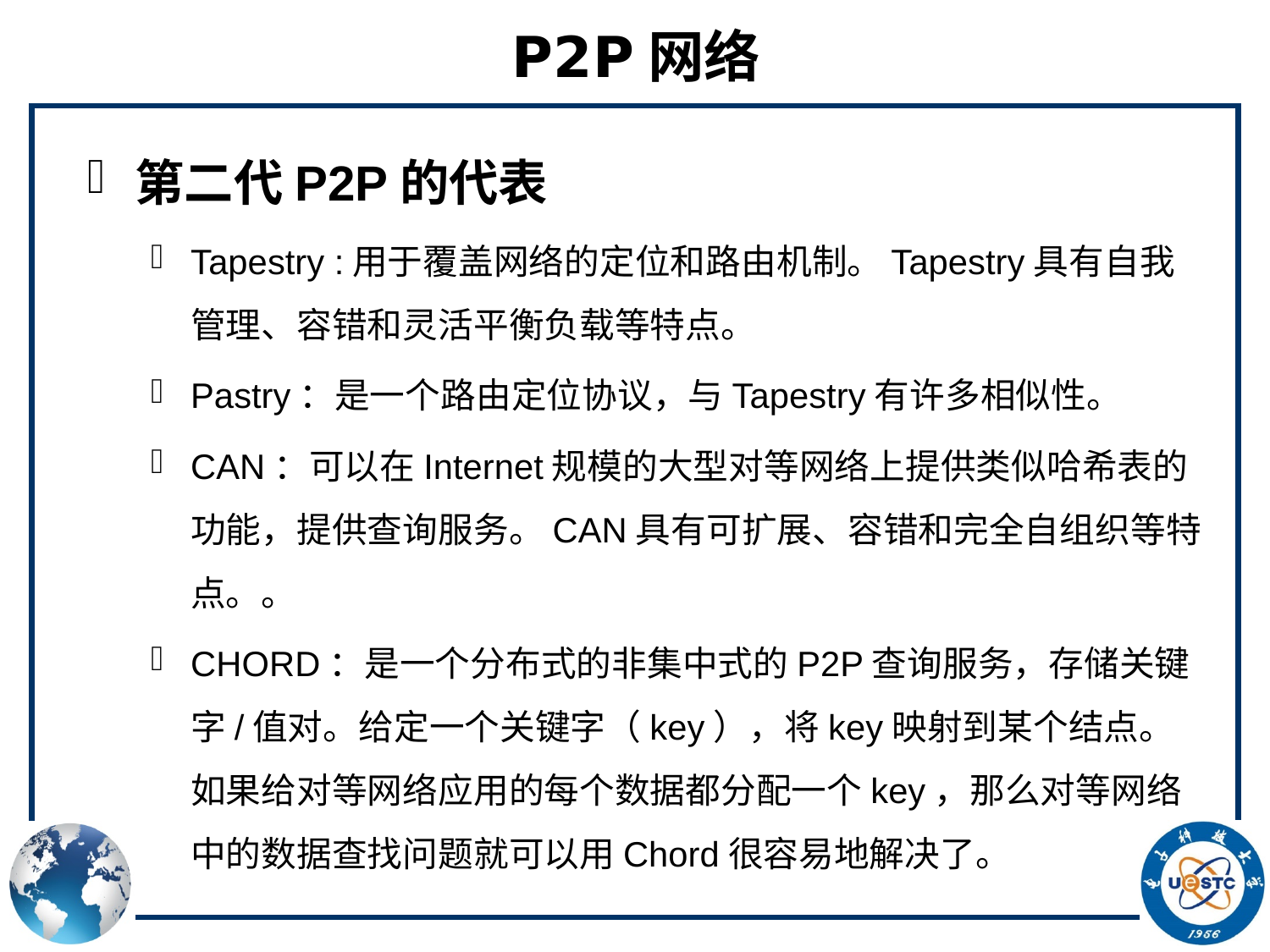

# P2P网络
第二代P2P的代表
Tapestry :用于覆盖网络的定位和路由机制。Tapestry具有自我管理、容错和灵活平衡负载等特点。
Pastry：是一个路由定位协议，与Tapestry有许多相似性。
CAN：可以在Internet规模的大型对等网络上提供类似哈希表的功能，提供查询服务。CAN具有可扩展、容错和完全自组织等特点。。
CHORD：是一个分布式的非集中式的P2P查询服务，存储关键字/值对。给定一个关键字（key），将key映射到某个结点。如果给对等网络应用的每个数据都分配一个key，那么对等网络中的数据查找问题就可以用Chord很容易地解决了。